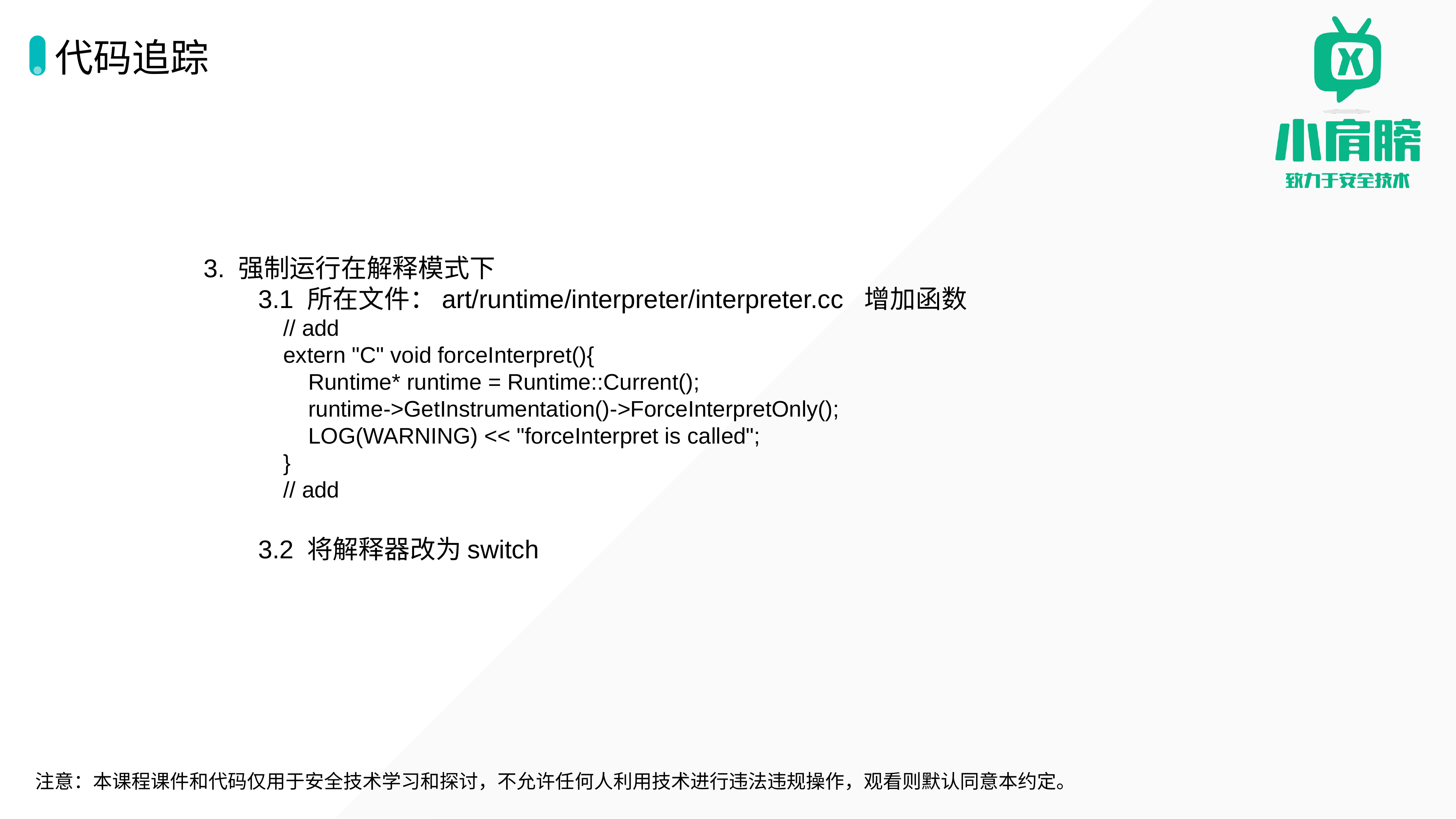

# 代码追踪
3. 强制运行在解释模式下
3.1 所在文件：art/runtime/interpreter/interpreter.cc  增加函数
    // add
    extern "C" void forceInterpret(){
        Runtime* runtime = Runtime::Current();
        runtime->GetInstrumentation()->ForceInterpretOnly();
        LOG(WARNING) << "forceInterpret is called";
    }
    // add

3.2 将解释器改为switch